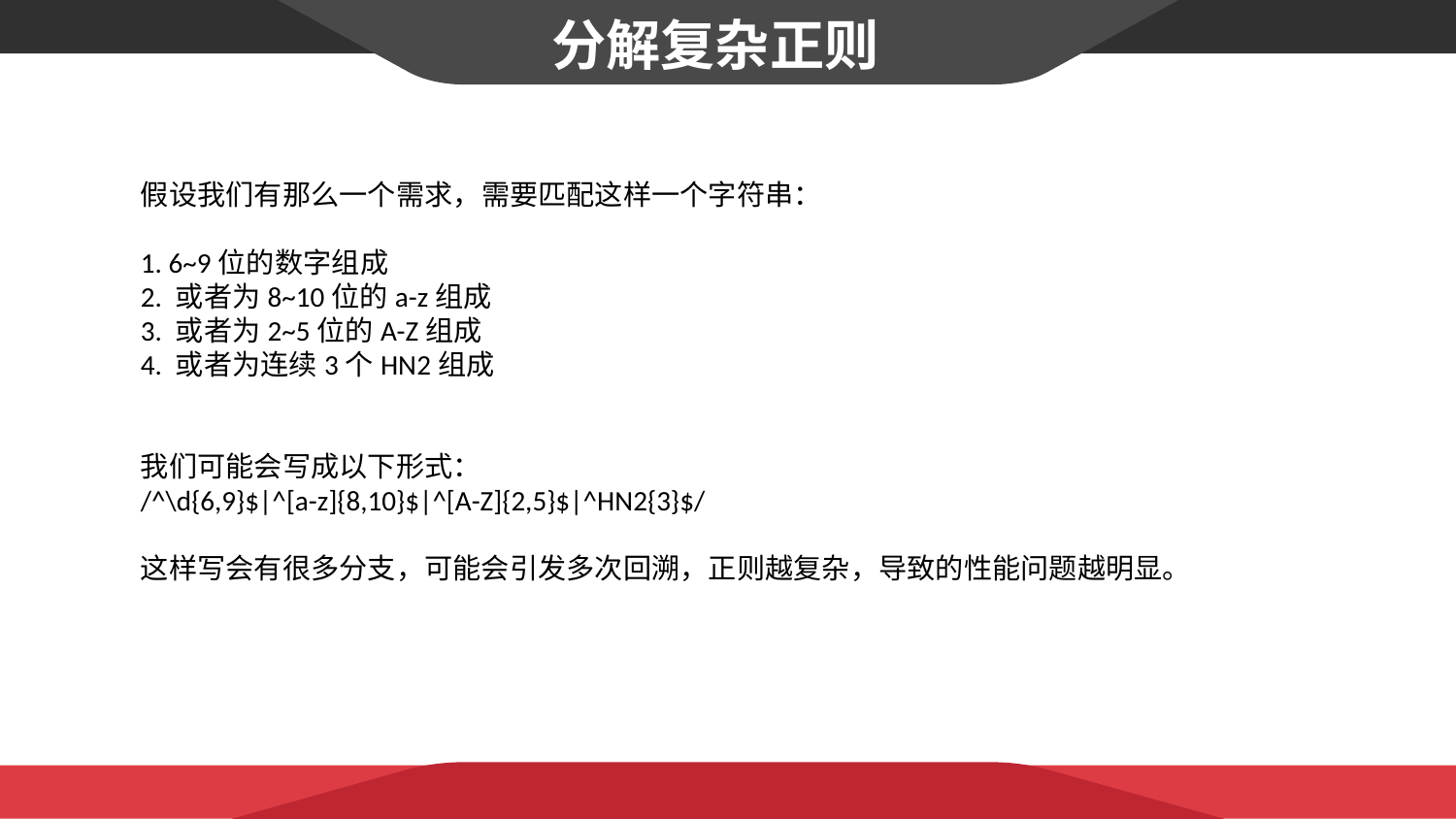

分解复杂正则
假设我们有那么一个需求，需要匹配这样一个字符串：

1. 6~9位的数字组成
2. 或者为8~10位的a-z组成
3. 或者为2~5位的A-Z组成
4. 或者为连续3个HN2组成

我们可能会写成以下形式：
/^\d{6,9}$|^[a-z]{8,10}$|^[A-Z]{2,5}$|^HN2{3}$/

这样写会有很多分支，可能会引发多次回溯，正则越复杂，导致的性能问题越明显。